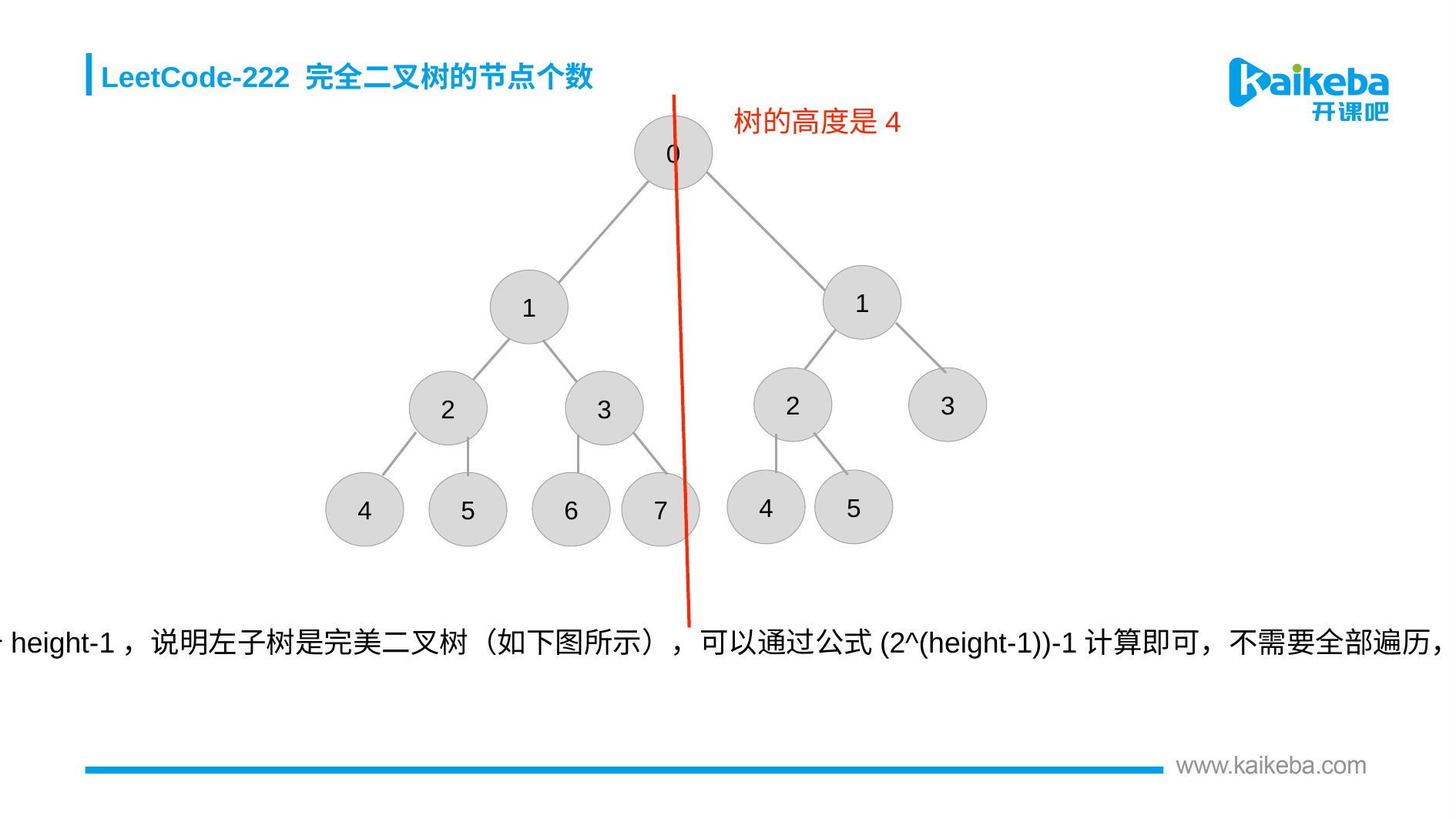

LeetCode-222 完全二叉树的节点个数

树的高度是4

0

1

1

2

3

2

3

4

5

4

5

6

7
1.如果右子树的高度等于height-1，说明左子树是完美二叉树（如下图所示），可以通过公式(2^(height-1))-1计算即可，不需要全部遍历，然后再通过递归的方式计算右子树……，